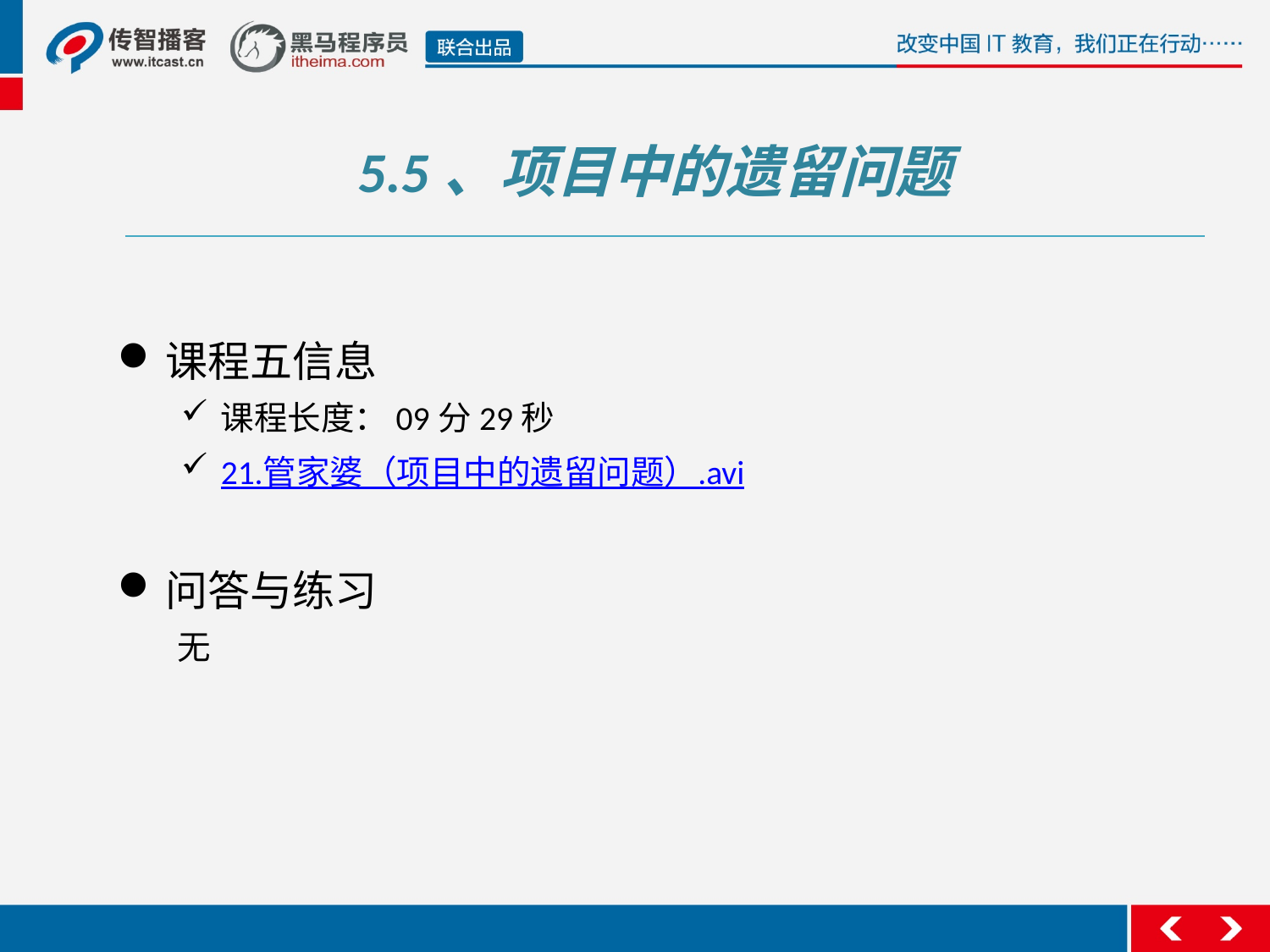

5.5、项目中的遗留问题

课程五信息
课程长度：09分29秒
21.管家婆（项目中的遗留问题）.avi

问答与练习
       无